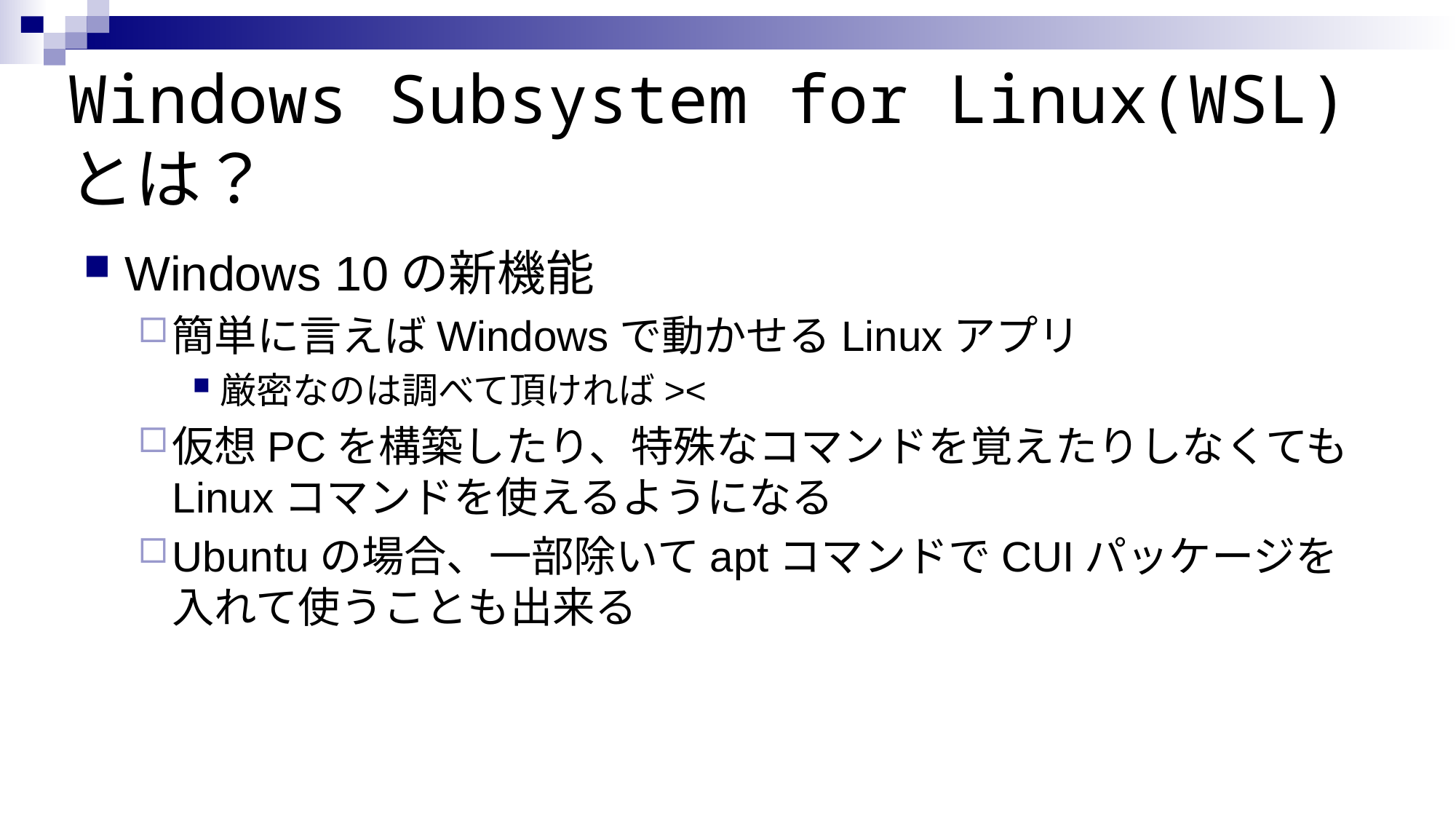

# Windows Subsystem for Linux(WSL) とは？
Windows 10の新機能
簡単に言えばWindowsで動かせるLinuxアプリ
厳密なのは調べて頂ければ><
仮想PCを構築したり、特殊なコマンドを覚えたりしなくても
Linuxコマンドを使えるようになる
Ubuntuの場合、一部除いてaptコマンドでCUIパッケージを
入れて使うことも出来る